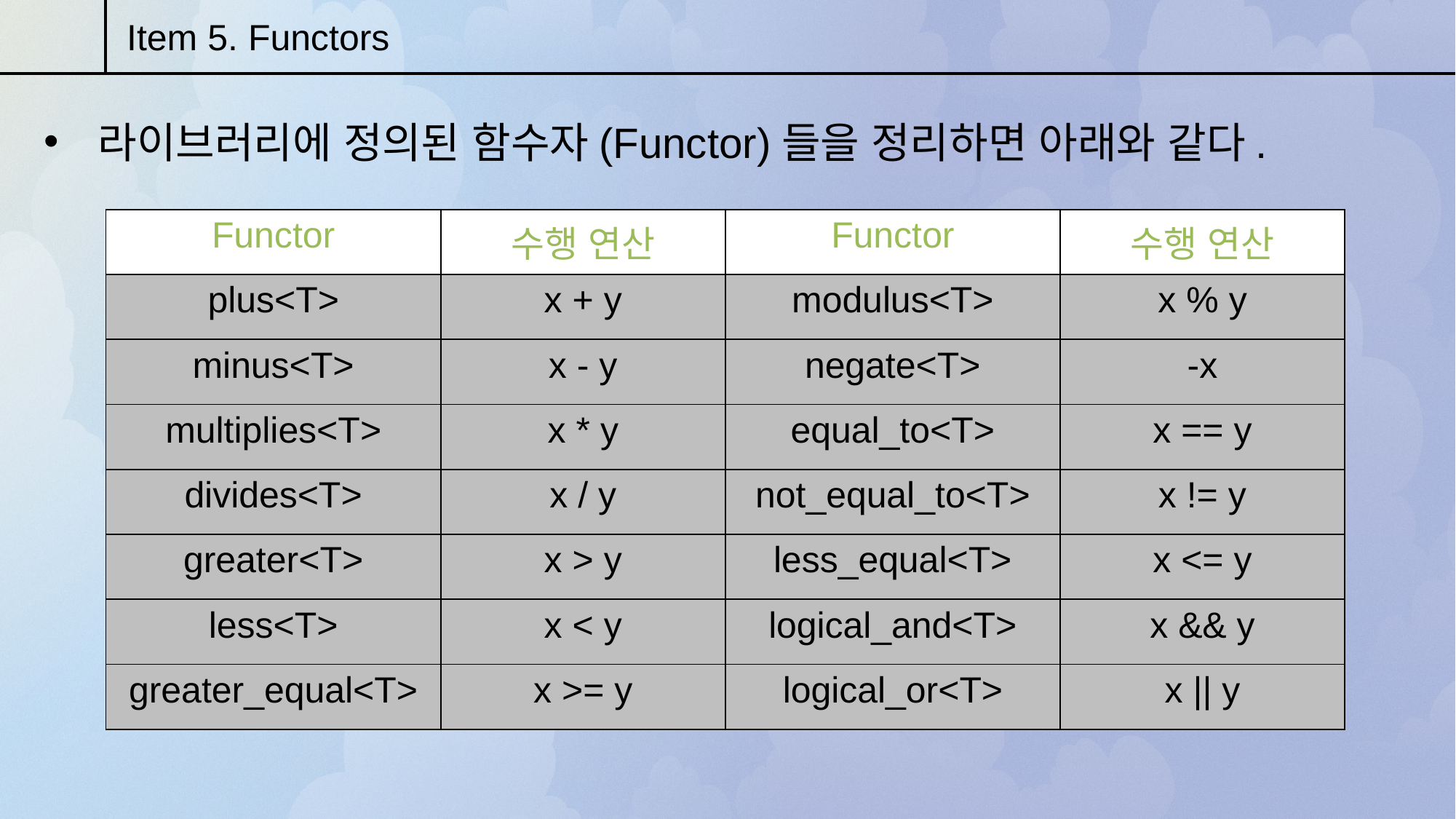

Item 5. Functors
 라이브러리에 정의된 함수자(Functor)들을 정리하면 아래와 같다.
| Functor | 수행 연산 | Functor | 수행 연산 |
| --- | --- | --- | --- |
| plus<T> | x + y | modulus<T> | x % y |
| minus<T> | x - y | negate<T> | -x |
| multiplies<T> | x \* y | equal\_to<T> | x == y |
| divides<T> | x / y | not\_equal\_to<T> | x != y |
| greater<T> | x > y | less\_equal<T> | x <= y |
| less<T> | x < y | logical\_and<T> | x && y |
| greater\_equal<T> | x >= y | logical\_or<T> | x || y |